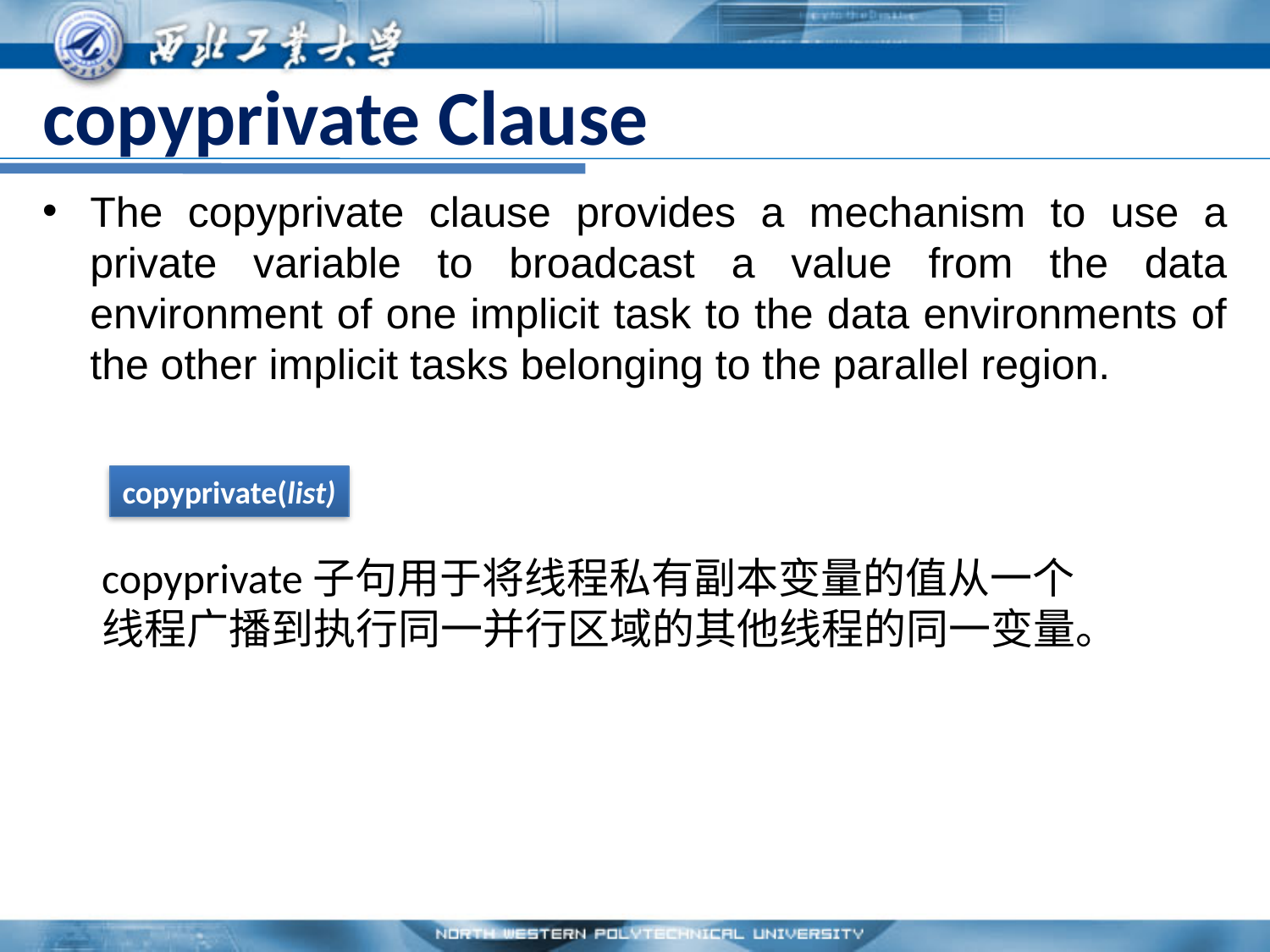

# copyprivate Clause
The copyprivate clause provides a mechanism to use a private variable to broadcast a value from the data environment of one implicit task to the data environments of the other implicit tasks belonging to the parallel region.
copyprivate(list)
copyprivate子句用于将线程私有副本变量的值从一个线程广播到执行同一并行区域的其他线程的同一变量。